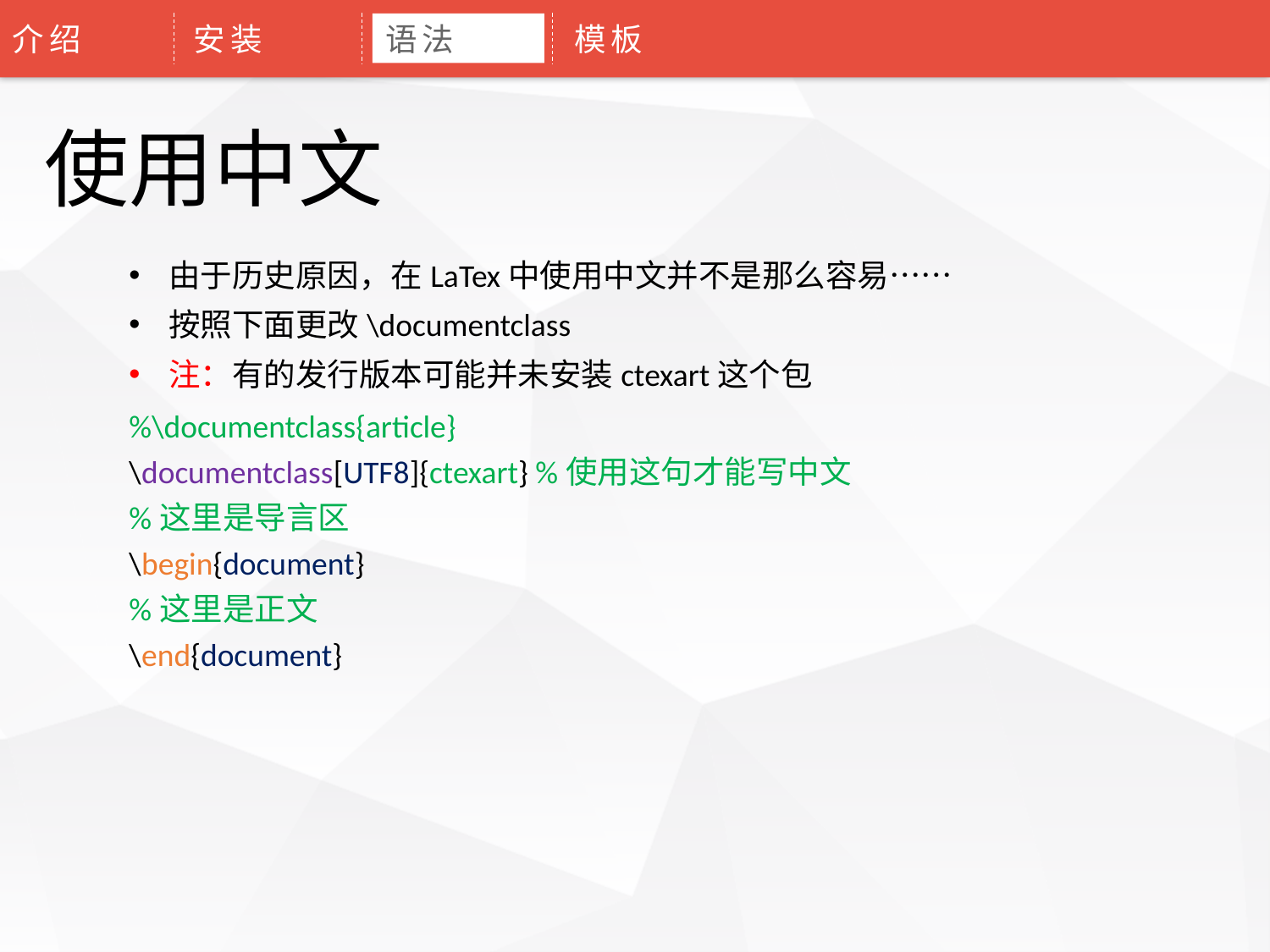

介绍
安装
语法
模板

使用中文

由于历史原因，在LaTex中使用中文并不是那么容易……
按照下面更改\documentclass
注：有的发行版本可能并未安装ctexart这个包
%\documentclass{article}
\documentclass[UTF8]{ctexart} %使用这句才能写中文
%这里是导言区
\begin{document}
%这里是正文
\end{document}